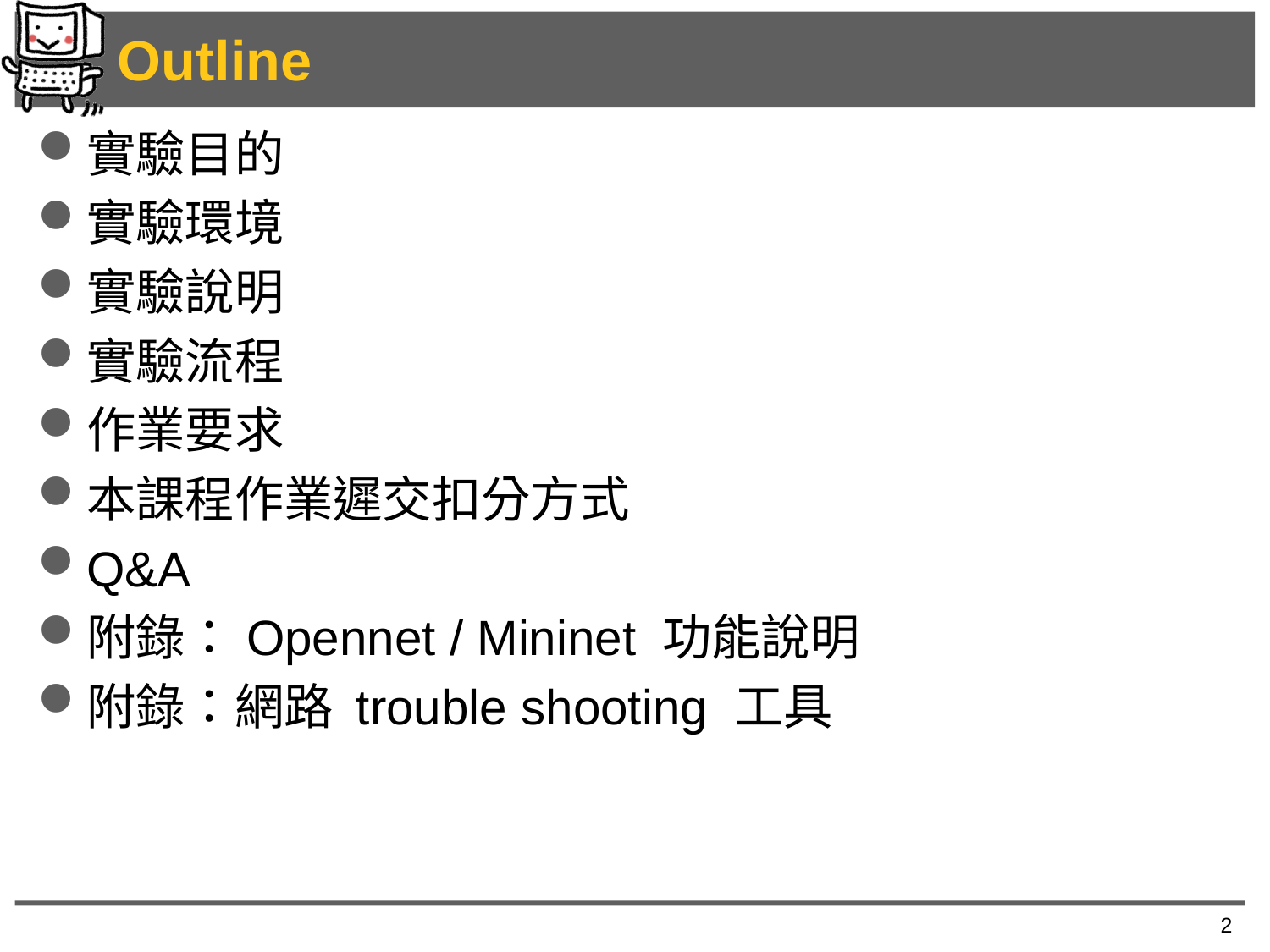

# Outline
實驗目的
實驗環境
實驗說明
實驗流程
作業要求
本課程作業遲交扣分方式
Q&A
附錄：Opennet / Mininet 功能說明
附錄：網路 trouble shooting 工具
2